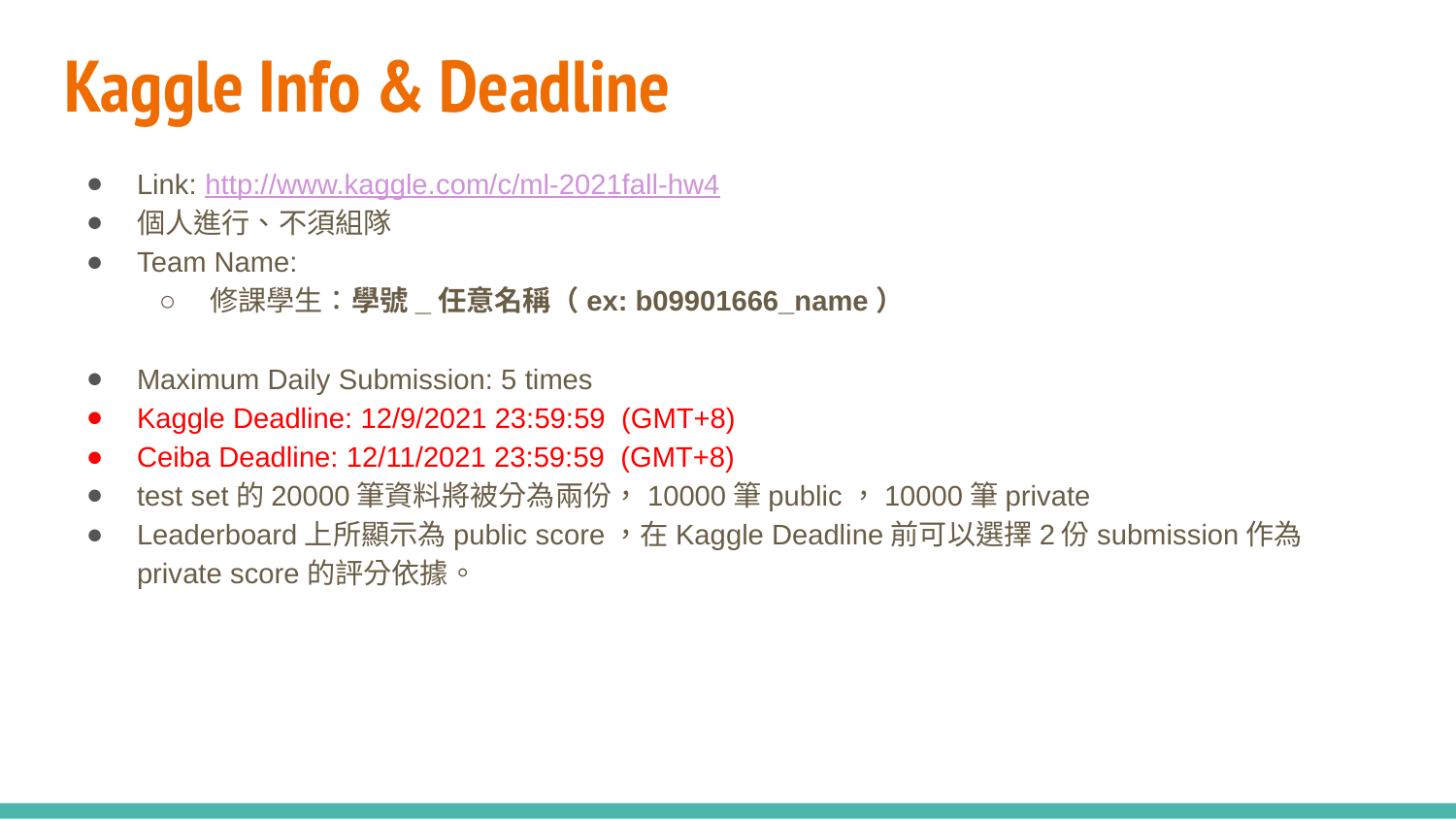

# Kaggle Info & Deadline
Link: http://www.kaggle.com/c/ml-2021fall-hw4
個人進行、不須組隊
Team Name:
修課學生：學號_任意名稱（ex: b09901666_name）
Maximum Daily Submission: 5 times
Kaggle Deadline: 12/9/2021 23:59:59  (GMT+8)
Ceiba Deadline: 12/11/2021 23:59:59  (GMT+8)
test set的20000筆資料將被分為兩份，10000筆public，10000筆private
Leaderboard上所顯示為public score，在Kaggle Deadline前可以選擇2份submission作為private score的評分依據。